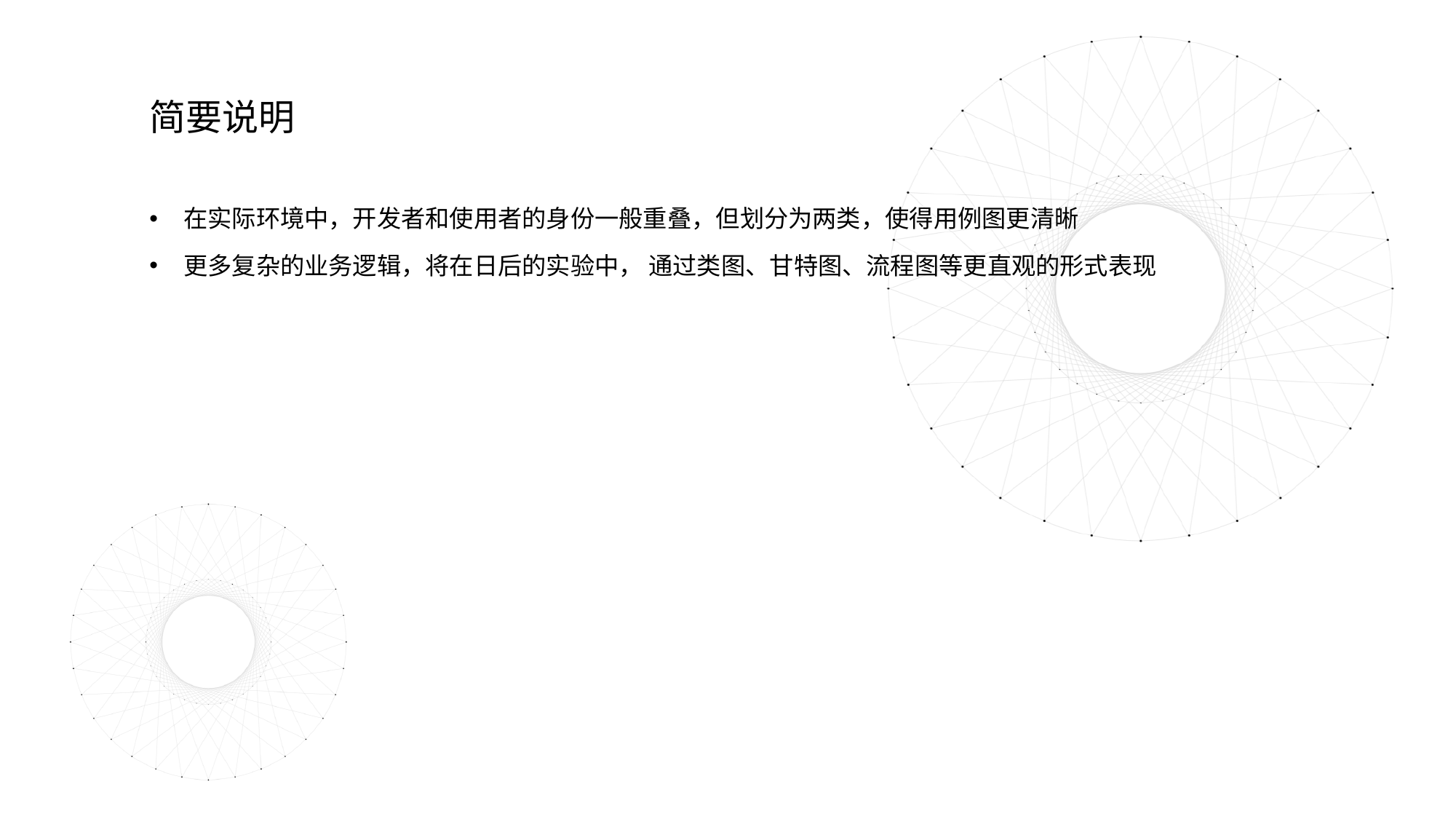

简要说明
在实际环境中，开发者和使用者的身份一般重叠，但划分为两类，使得用例图更清晰
更多复杂的业务逻辑，将在日后的实验中， 通过类图、甘特图、流程图等更直观的形式表现